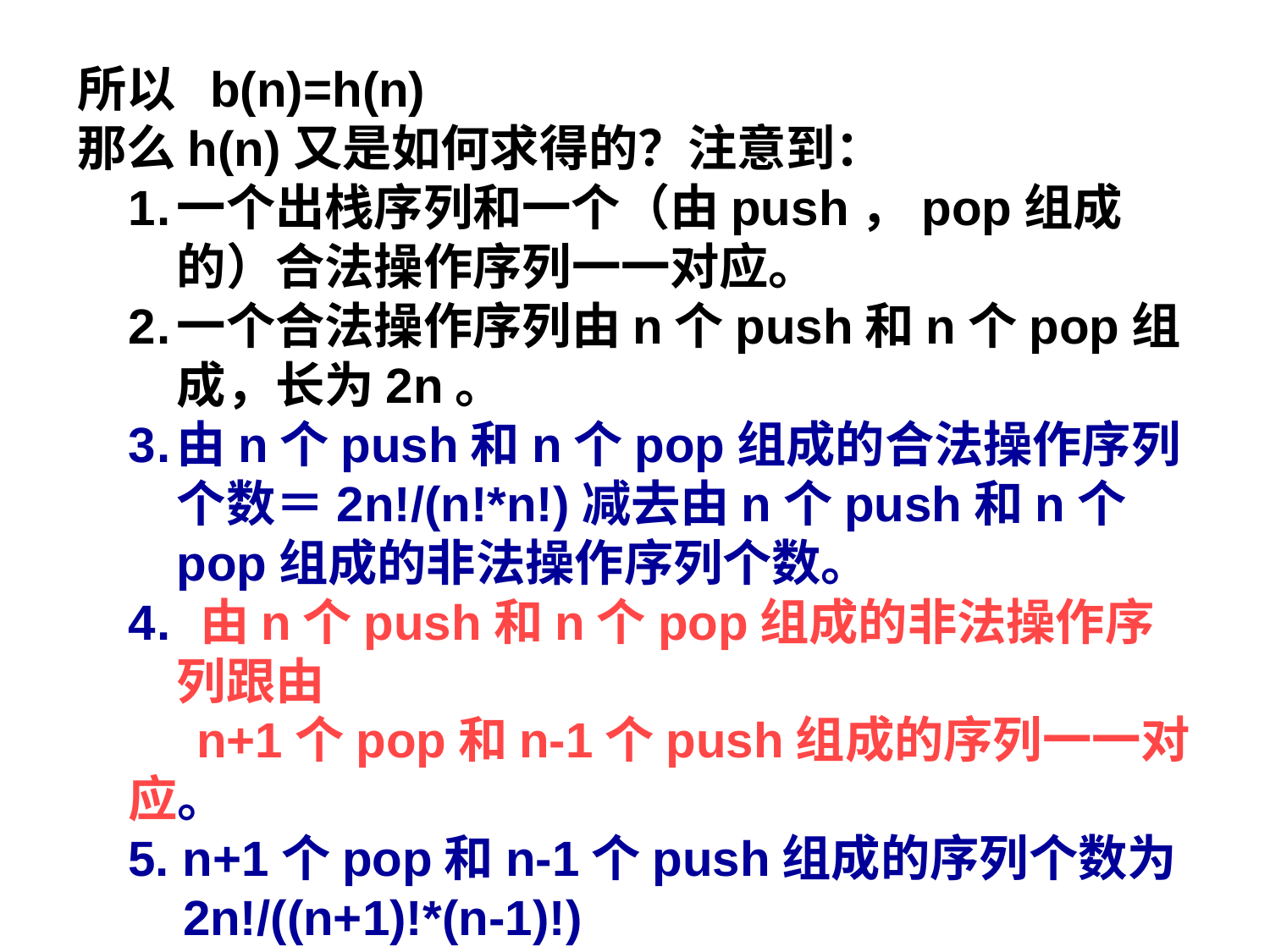

所以  b(n)=h(n)
那么h(n)又是如何求得的？注意到：
一个出栈序列和一个（由push，pop组成的）合法操作序列一一对应。
一个合法操作序列由n个push和n个pop组成，长为2n。
由n个push和n个pop组成的合法操作序列个数＝2n!/(n!*n!)减去由n个push和n个pop组成的非法操作序列个数。
 由n个push和n个pop组成的非法操作序列跟由
     n+1个pop和n-1个push组成的序列一一对应。
5. n+1个pop和n-1个push组成的序列个数为
    2n!/((n+1)!*(n-1)!)
h(n)=2n!/(n!*n!)-2n!/((n+1)!*(n-1)!)
       =1/n+1 2n!/(n!*n!)